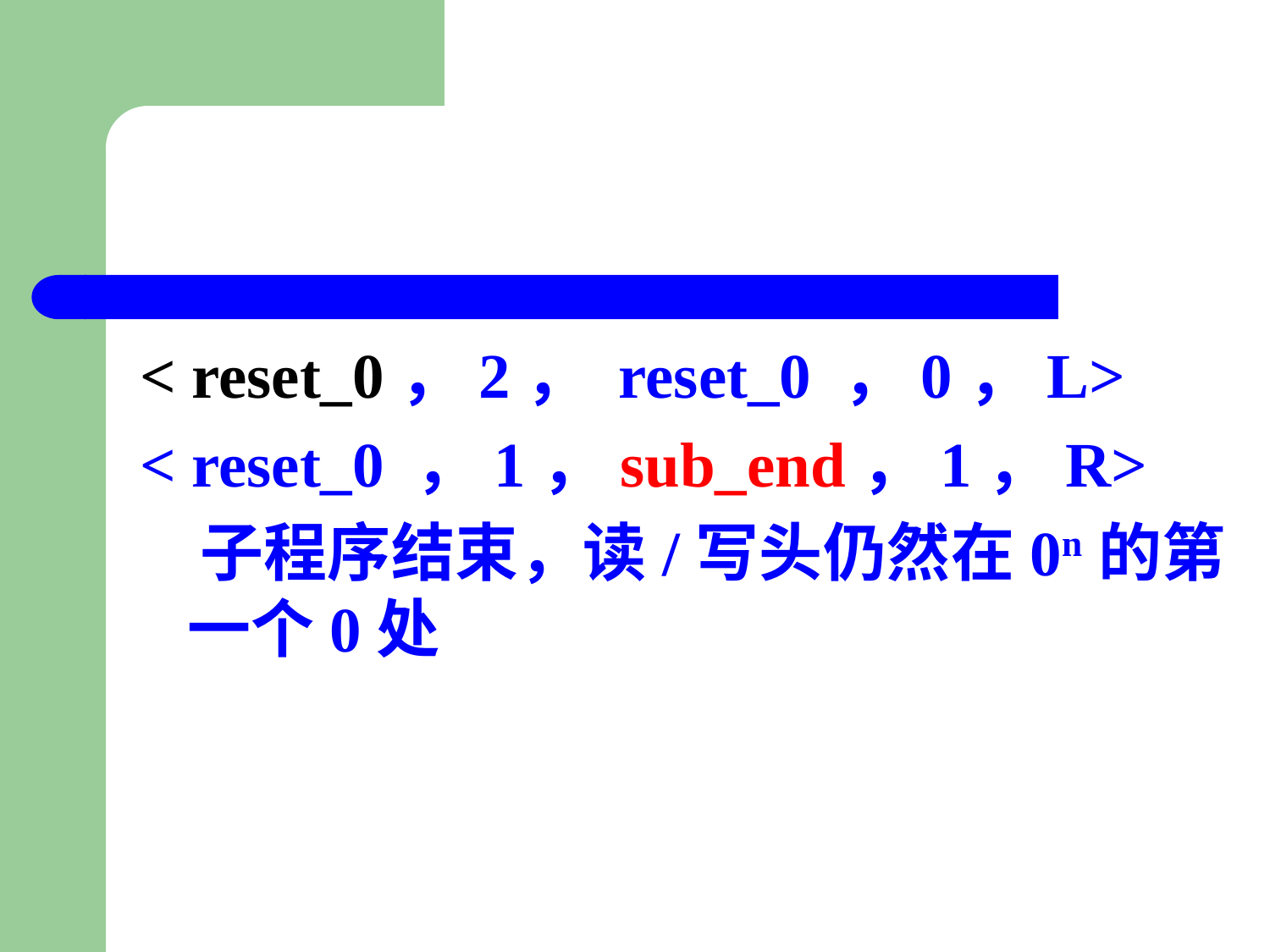

#
< reset_0，2， reset_0 ，0，L>
< reset_0 ，1，sub_end，1，R>
   子程序结束，读/写头仍然在0n的第一个0处